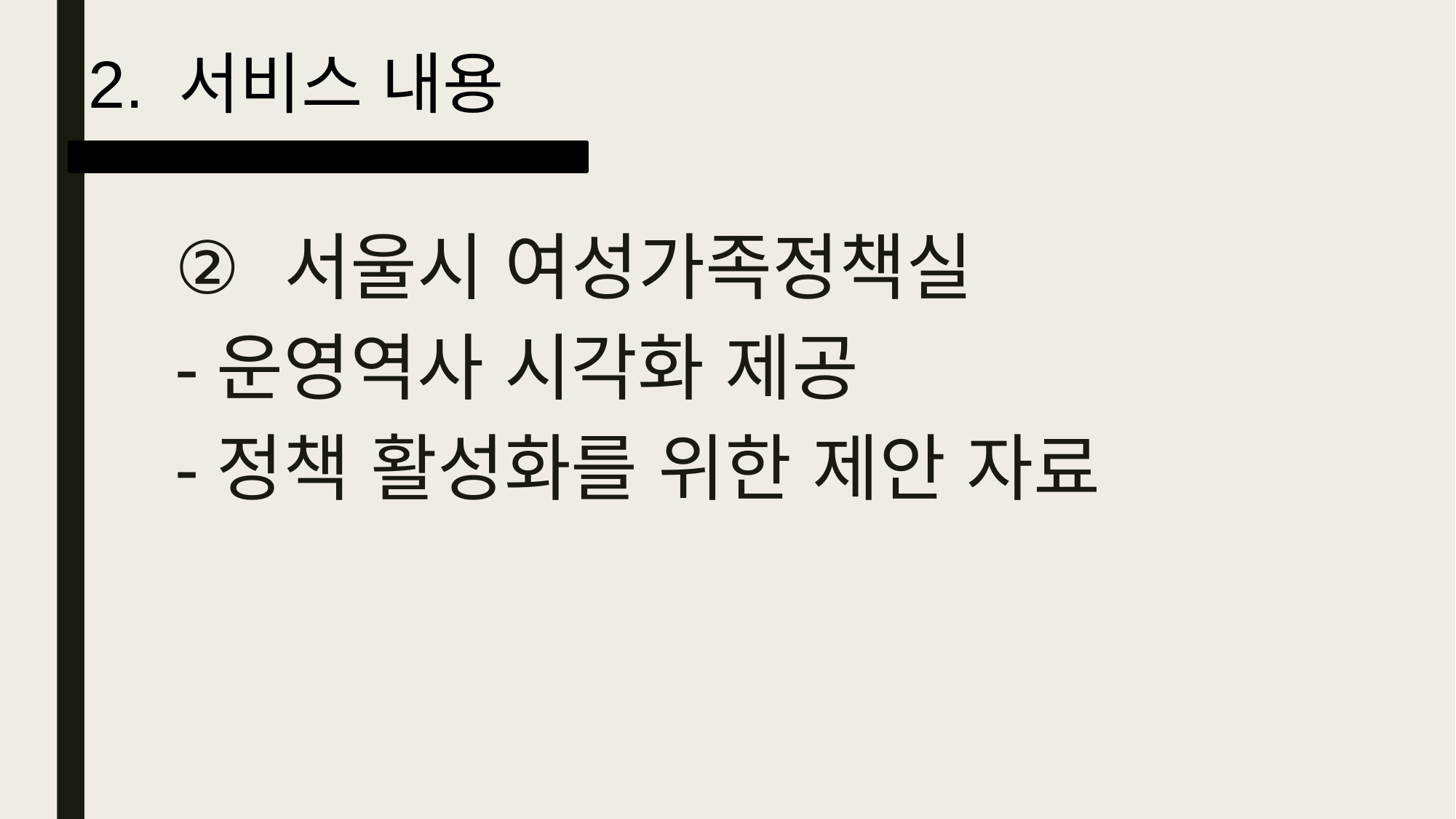

2. 서비스 내용

서울시 여성가족정책실
-운영역사 시각화 제공
-정책 활성화를 위한 제안 자료